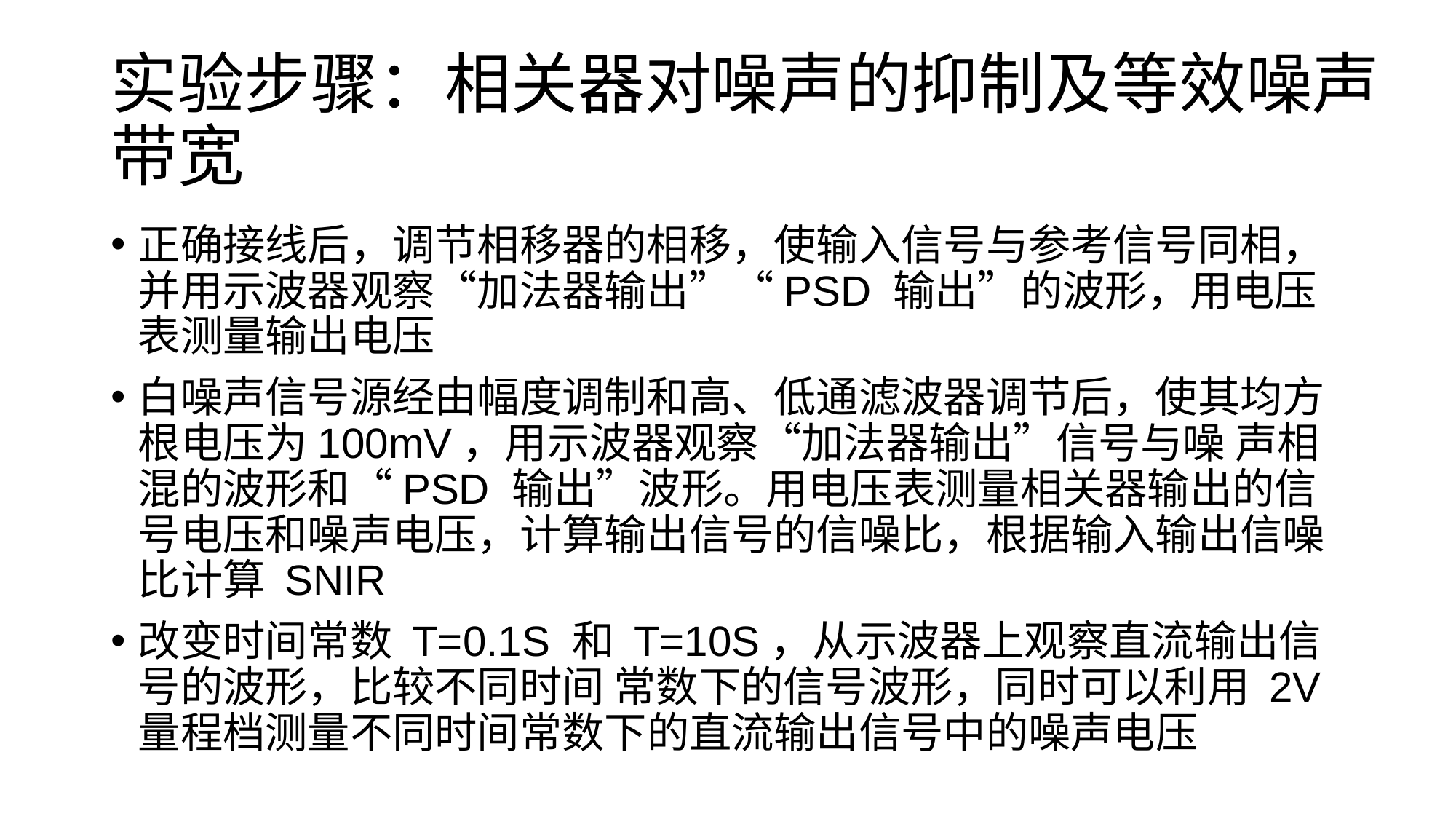

# 实验步骤：相关器对噪声的抑制及等效噪声带宽
正确接线后，调节相移器的相移，使输入信号与参考信号同相，并用示波器观察“加法器输出”“PSD 输出”的波形，用电压表测量输出电压
白噪声信号源经由幅度调制和高、低通滤波器调节后，使其均方根电压为100mV，用示波器观察“加法器输出”信号与噪 声相混的波形和“PSD 输出”波形。用电压表测量相关器输出的信号电压和噪声电压，计算输出信号的信噪比，根据输入输出信噪比计算 SNIR
改变时间常数 T=0.1S 和 T=10S，从示波器上观察直流输出信号的波形，比较不同时间 常数下的信号波形，同时可以利用 2V 量程档测量不同时间常数下的直流输出信号中的噪声电压